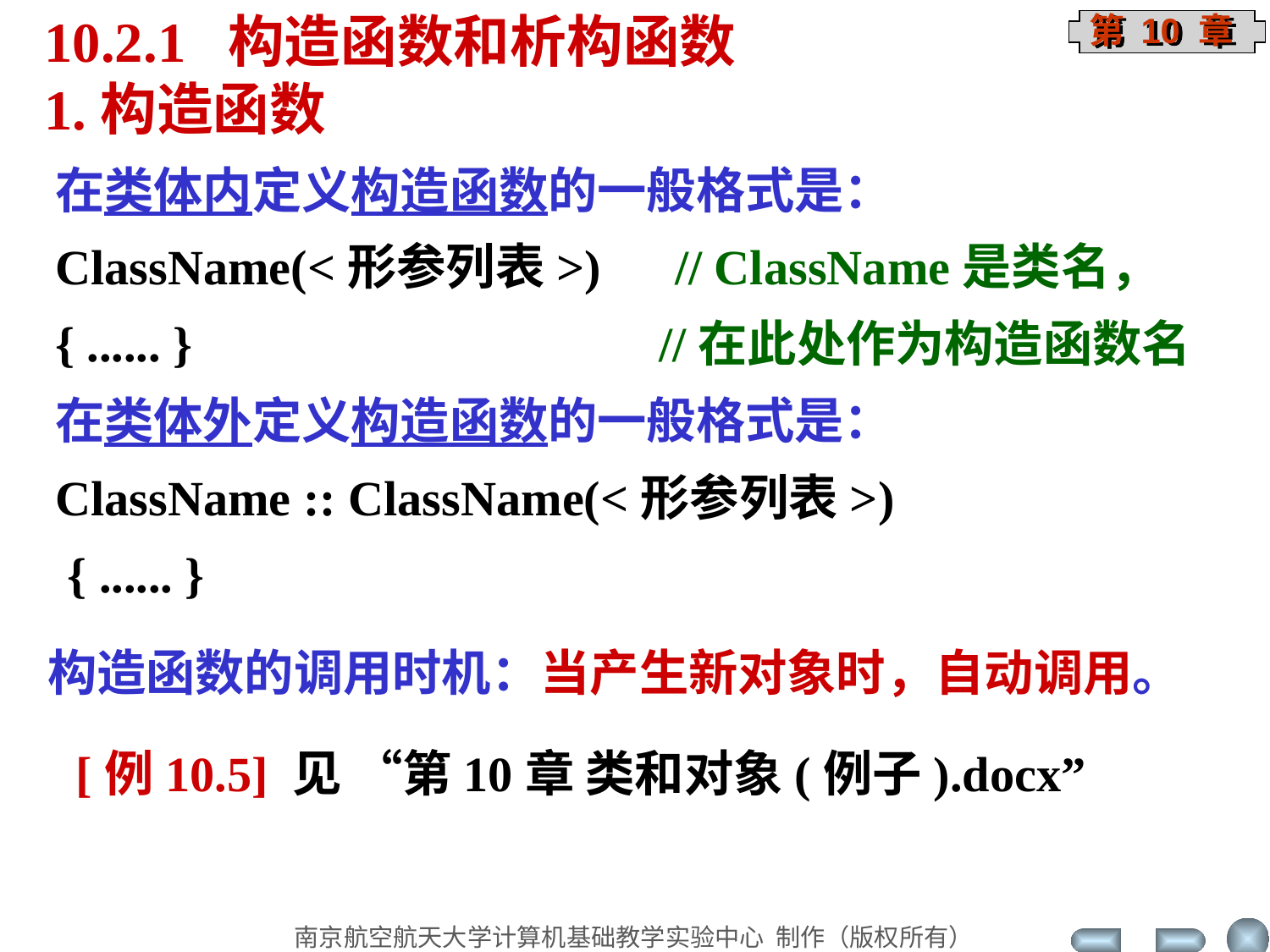

10.2.1  构造函数和析构函数
1.构造函数
在类体内定义构造函数的一般格式是：
ClassName(<形参列表>)      // ClassName是类名，
{ ...... }                                      //在此处作为构造函数名
在类体外定义构造函数的一般格式是：
ClassName :: ClassName(<形参列表>)
 { ...... }
构造函数的调用时机：当产生新对象时，自动调用。
[例10.5] 见 “第10章 类和对象(例子).docx”